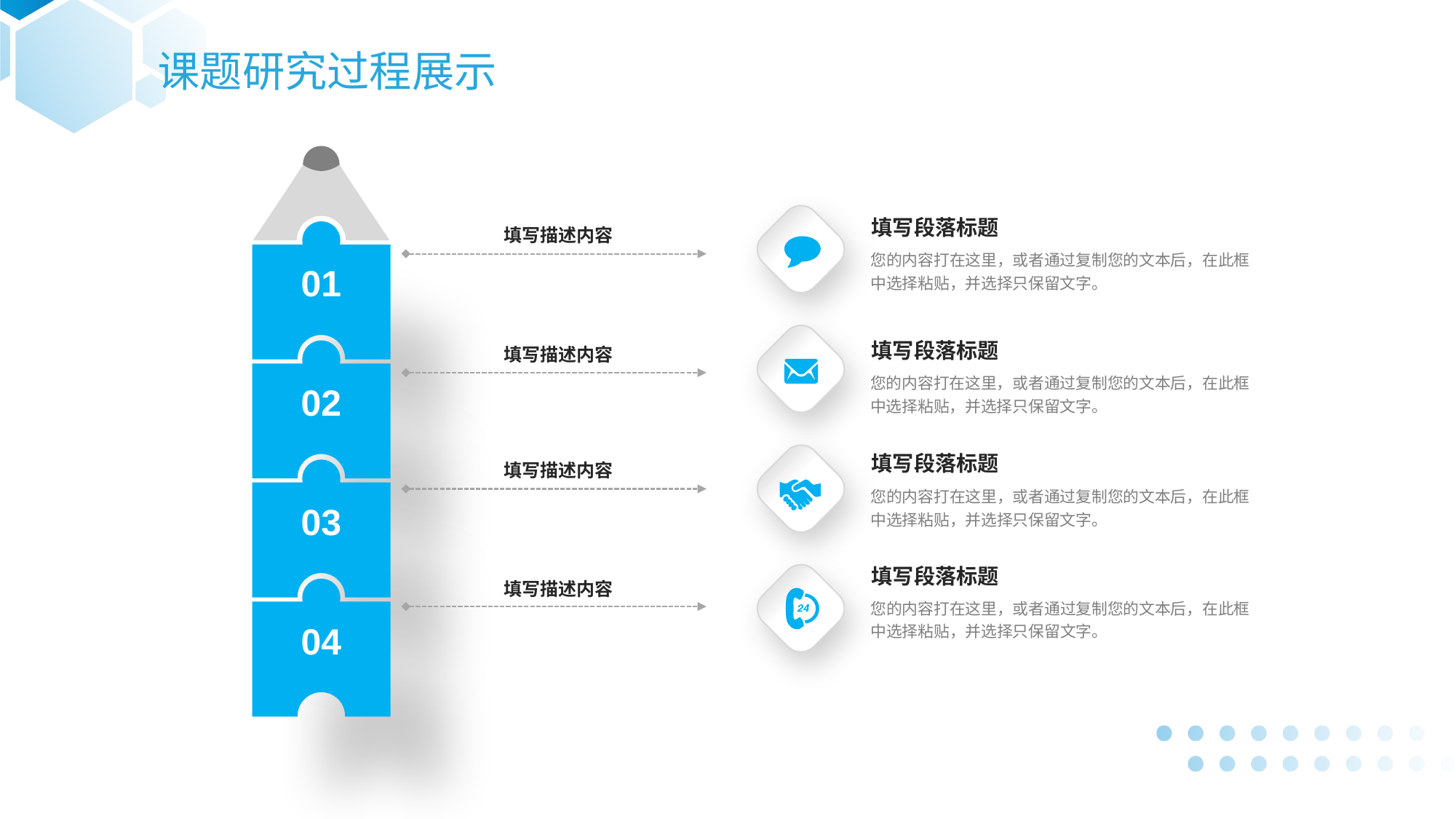

课题研究过程展示

填写描述内容

填写段落标题

您的内容打在这里，或者通过复制您的文本后，在此框中选择粘贴，并选择只保留文字。
01
填写描述内容

填写段落标题

您的内容打在这里，或者通过复制您的文本后，在此框中选择粘贴，并选择只保留文字。
02
填写描述内容
填写段落标题

您的内容打在这里，或者通过复制您的文本后，在此框中选择粘贴，并选择只保留文字。
03
填写段落标题
填写描述内容

您的内容打在这里，或者通过复制您的文本后，在此框中选择粘贴，并选择只保留文字。
04